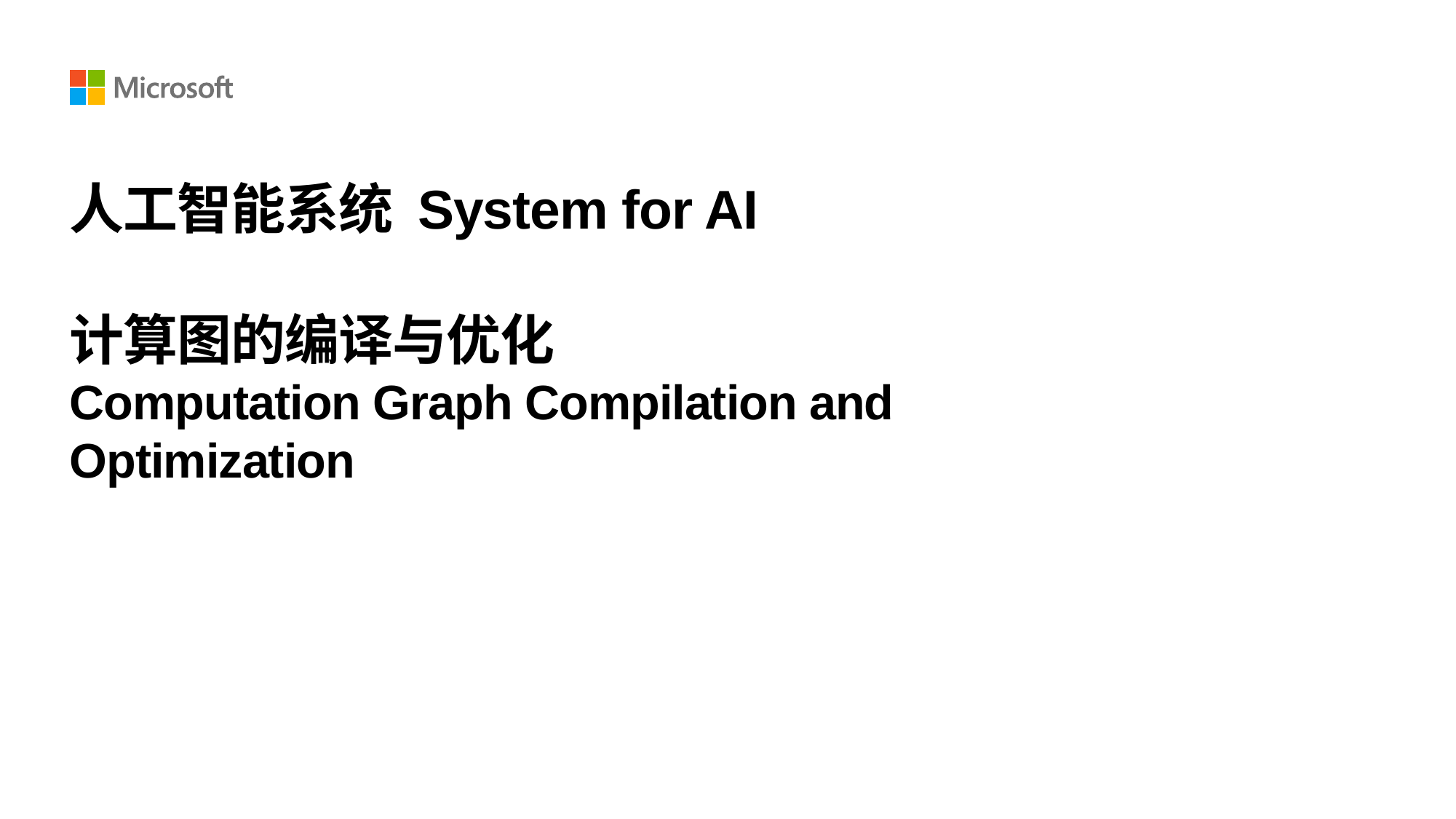

1
# 人工智能系统 System for AI   计算图的编译与优化 Computation Graph Compilation and Optimization